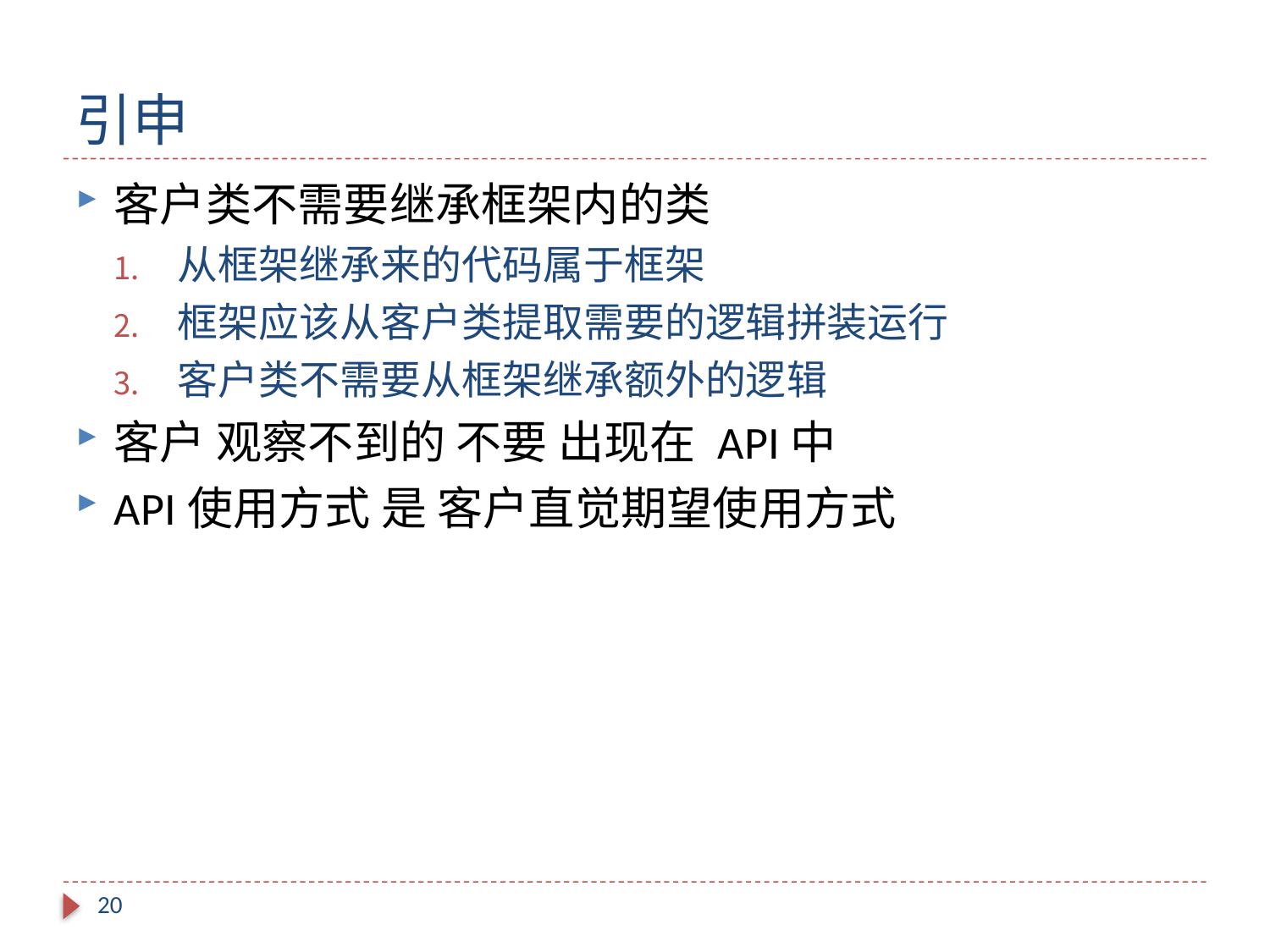

# 引申
客户类不需要继承框架内的类
从框架继承来的代码属于框架
框架应该从客户类提取需要的逻辑拼装运行
客户类不需要从框架继承额外的逻辑
客户 观察不到的 不要 出现在 API中
API使用方式 是 客户直觉期望使用方式
20